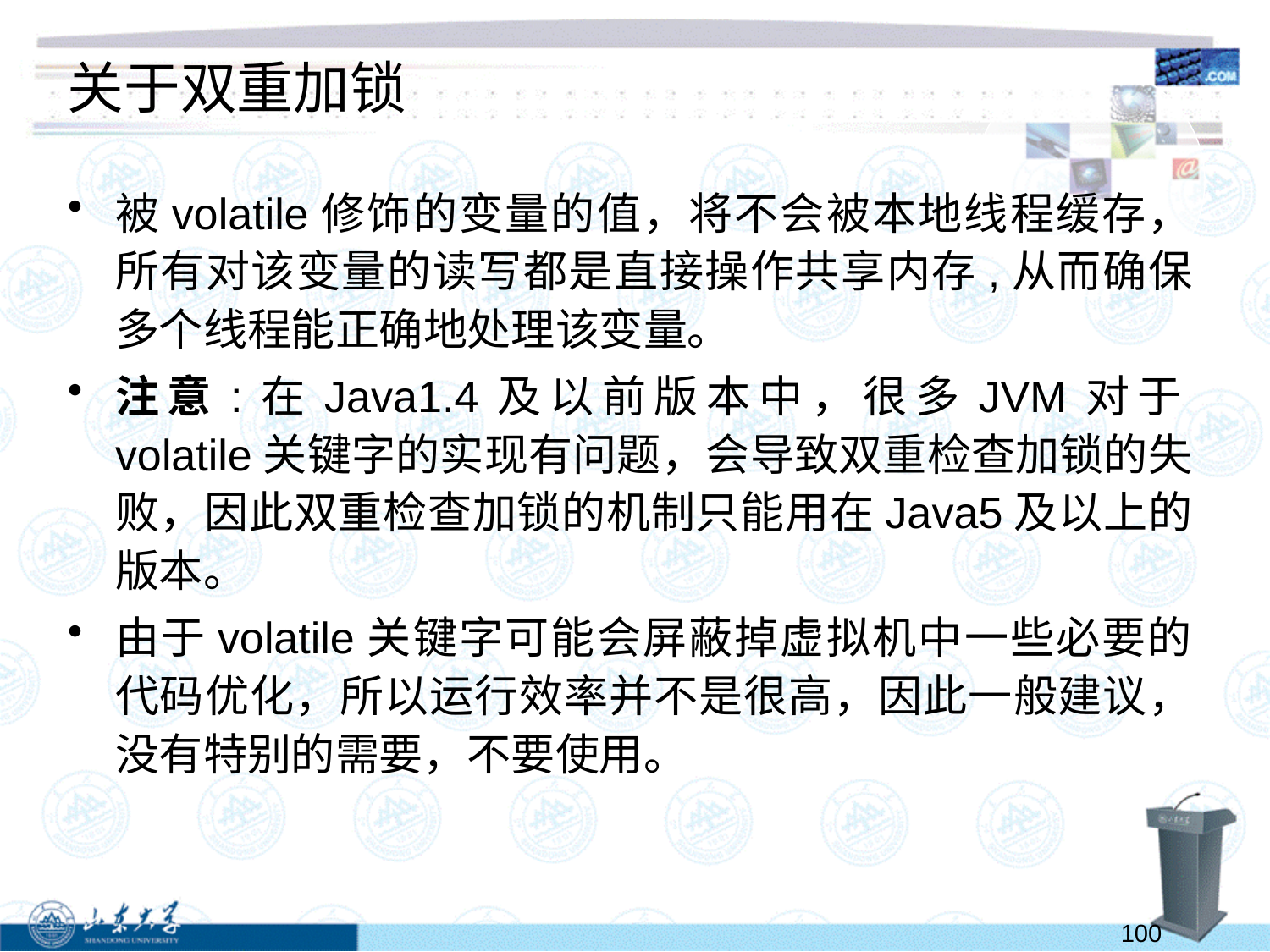

# 关于双重加锁
被volatile修饰的变量的值，将不会被本地线程缓存，所有对该变量的读写都是直接操作共享内存,从而确保多个线程能正确地处理该变量。
注意:在Java1.4及以前版本中，很多JVM对于volatile关键字的实现有问题，会导致双重检查加锁的失败，因此双重检查加锁的机制只能用在Java5及以上的版本。
由于volatile关键字可能会屏蔽掉虚拟机中一些必要的代码优化，所以运行效率并不是很高，因此一般建议，没有特别的需要，不要使用。
100